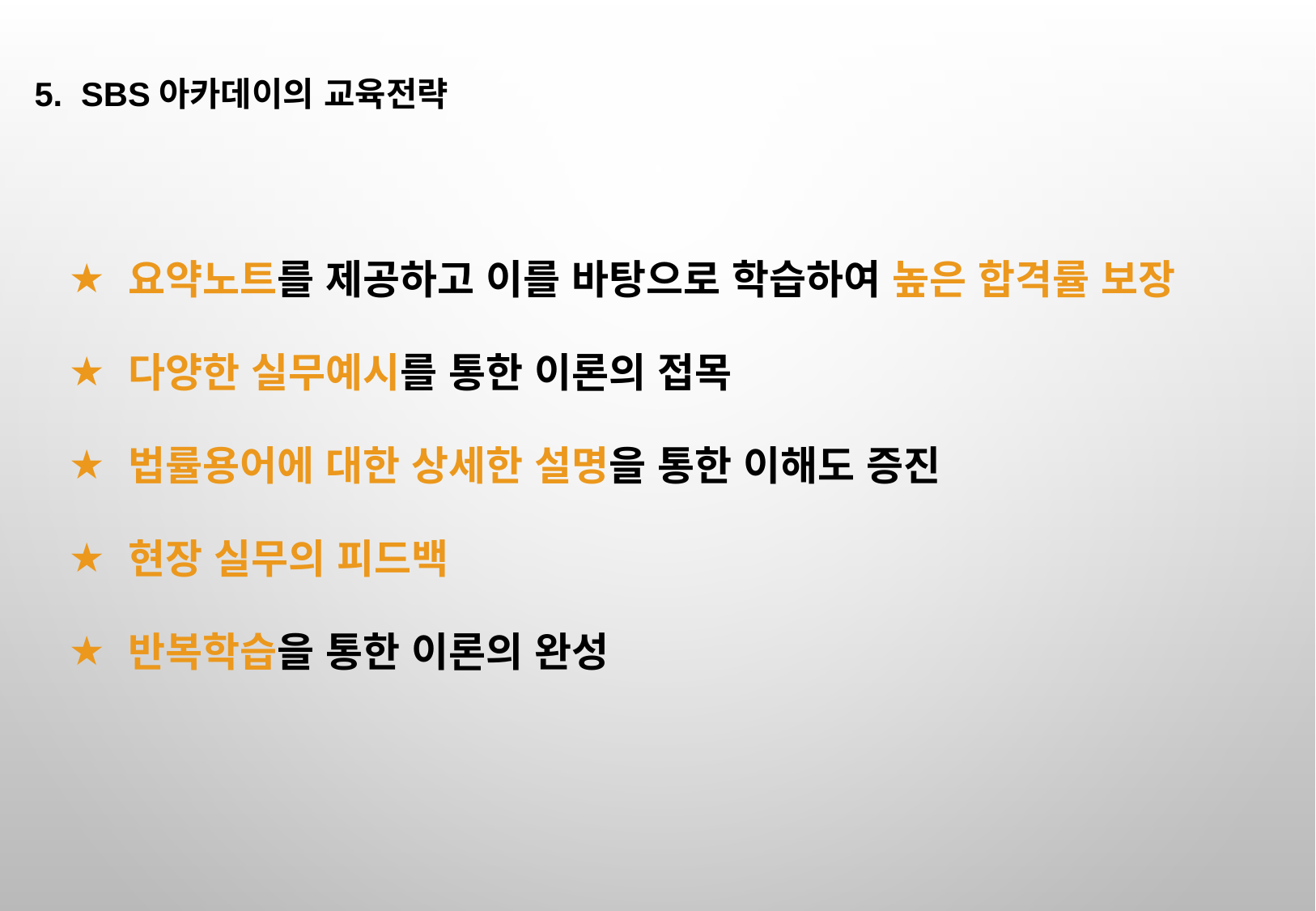

5.  SBS아카데이의 교육전략
요약노트를 제공하고 이를 바탕으로 학습하여 높은 합격률 보장
다양한 실무예시를 통한 이론의 접목
법률용어에 대한 상세한 설명을 통한 이해도 증진
현장 실무의 피드백
반복학습을 통한 이론의 완성